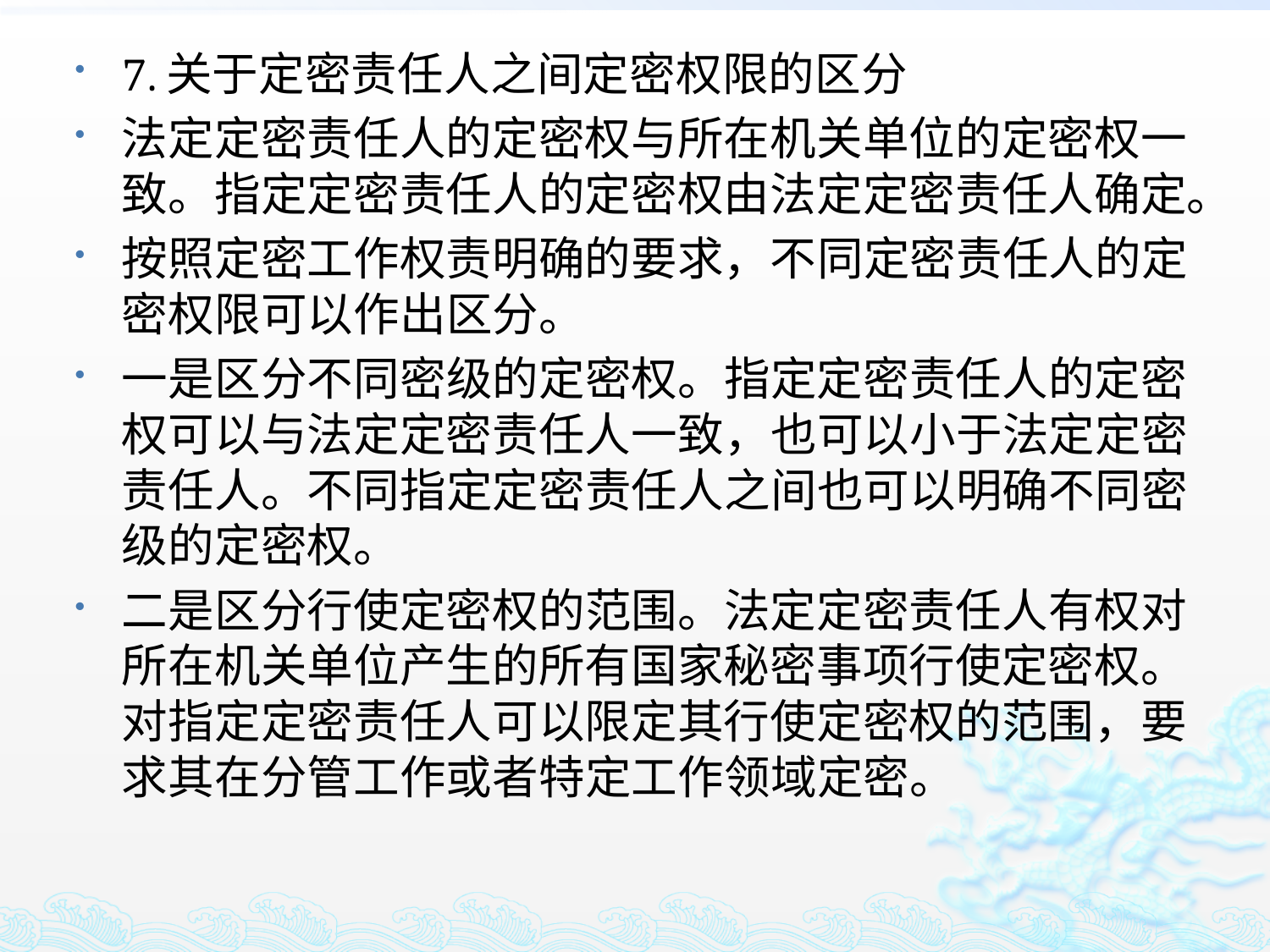

7.关于定密责任人之间定密权限的区分
法定定密责任人的定密权与所在机关单位的定密权一致。指定定密责任人的定密权由法定定密责任人确定。
按照定密工作权责明确的要求，不同定密责任人的定密权限可以作出区分。
一是区分不同密级的定密权。指定定密责任人的定密权可以与法定定密责任人一致，也可以小于法定定密责任人。不同指定定密责任人之间也可以明确不同密级的定密权。
二是区分行使定密权的范围。法定定密责任人有权对所在机关单位产生的所有国家秘密事项行使定密权。对指定定密责任人可以限定其行使定密权的范围，要求其在分管工作或者特定工作领域定密。